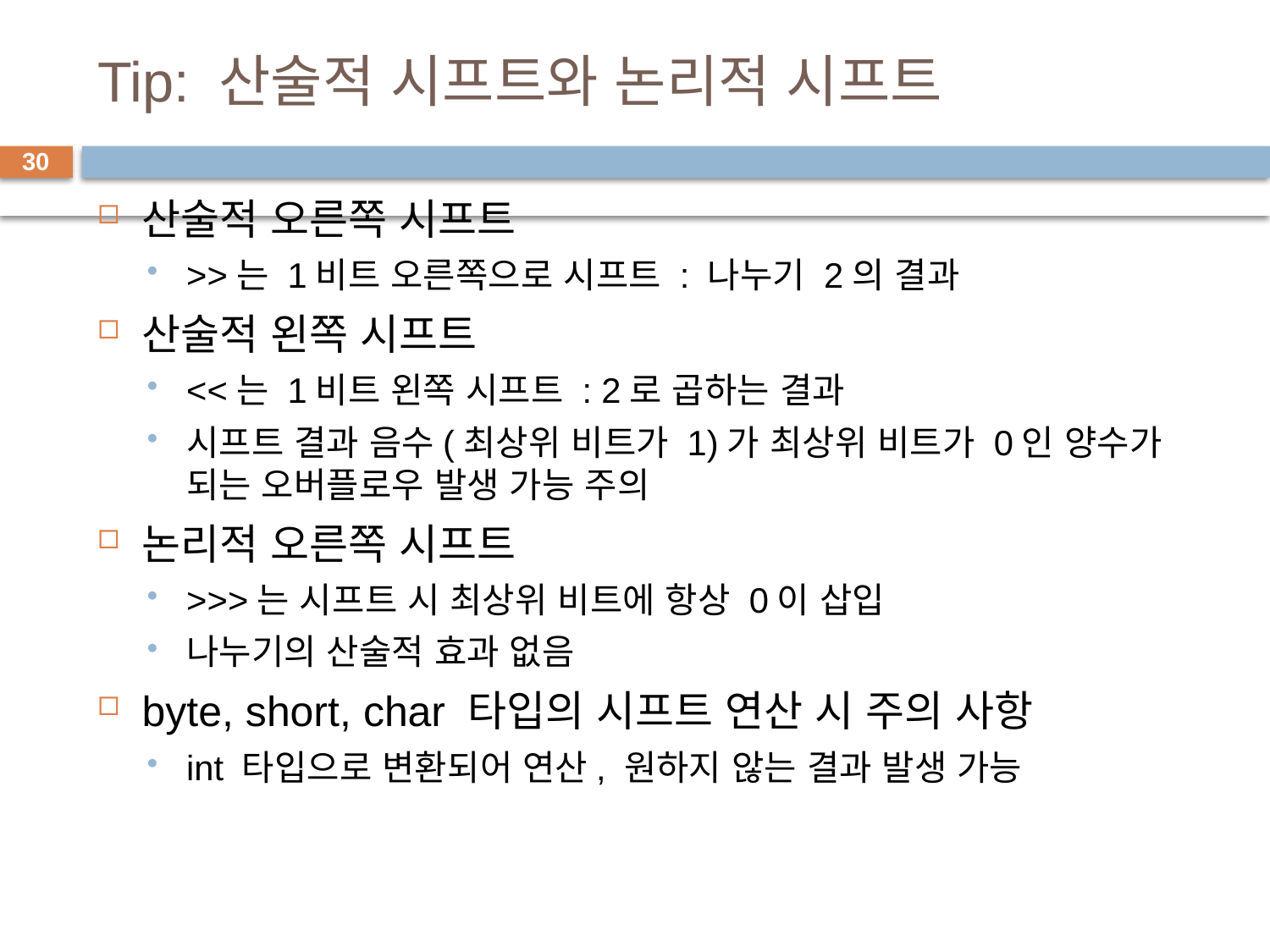

# Tip: 산술적 시프트와 논리적 시프트
30
산술적 오른쪽 시프트
>>는 1비트 오른쪽으로 시프트 : 나누기 2의 결과
산술적 왼쪽 시프트
<<는 1비트 왼쪽 시프트 : 2로 곱하는 결과
시프트 결과 음수(최상위 비트가 1)가 최상위 비트가 0인 양수가 되는 오버플로우 발생 가능 주의
논리적 오른쪽 시프트
>>>는 시프트 시 최상위 비트에 항상 0이 삽입
나누기의 산술적 효과 없음
byte, short, char 타입의 시프트 연산 시 주의 사항
int 타입으로 변환되어 연산, 원하지 않는 결과 발생 가능